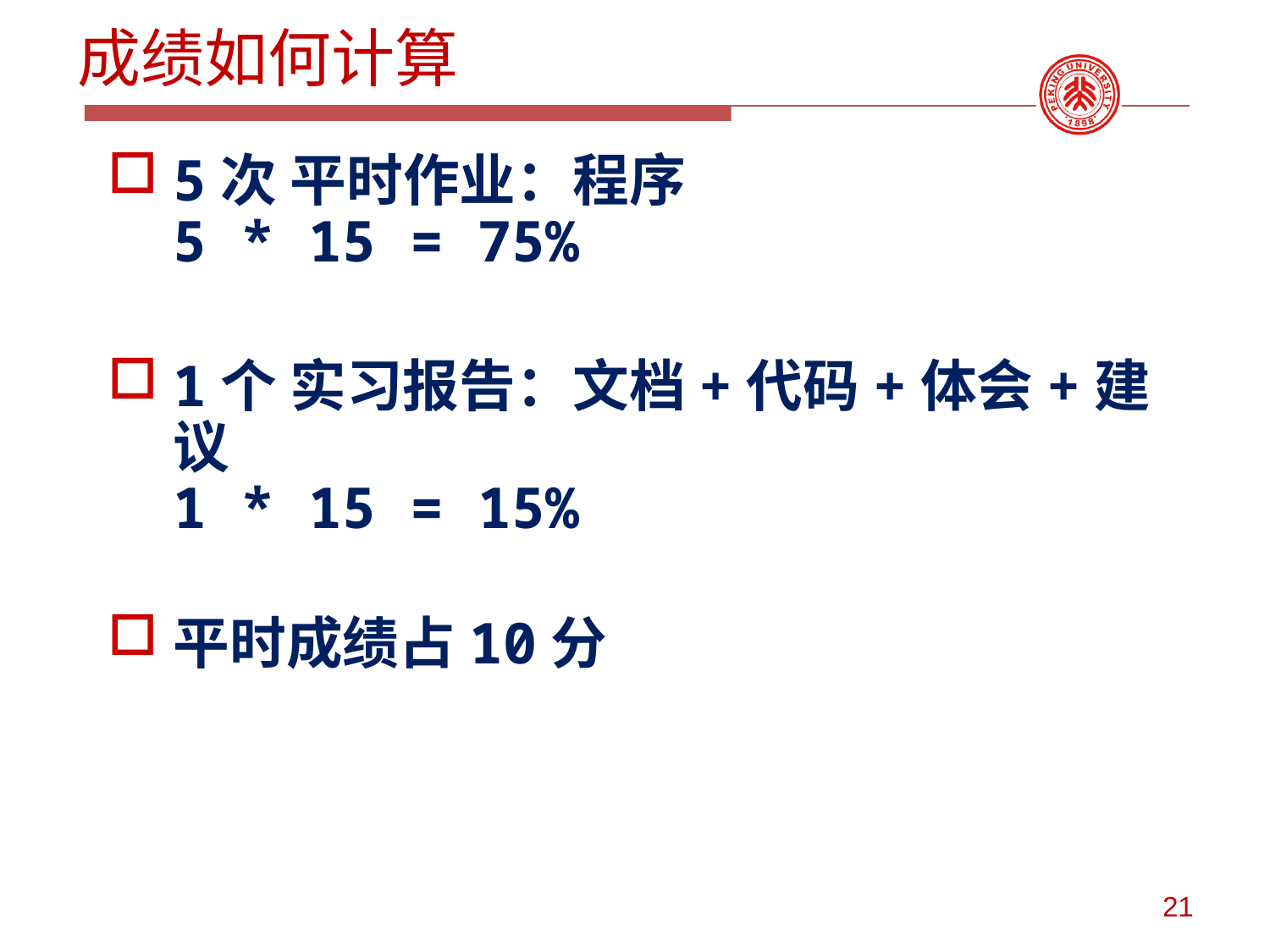

# 成绩如何计算
5次 平时作业：程序
5 * 15 = 75%

1个 实习报告：文档+代码+体会+建议
1 * 15 = 15%

平时成绩占10分

21